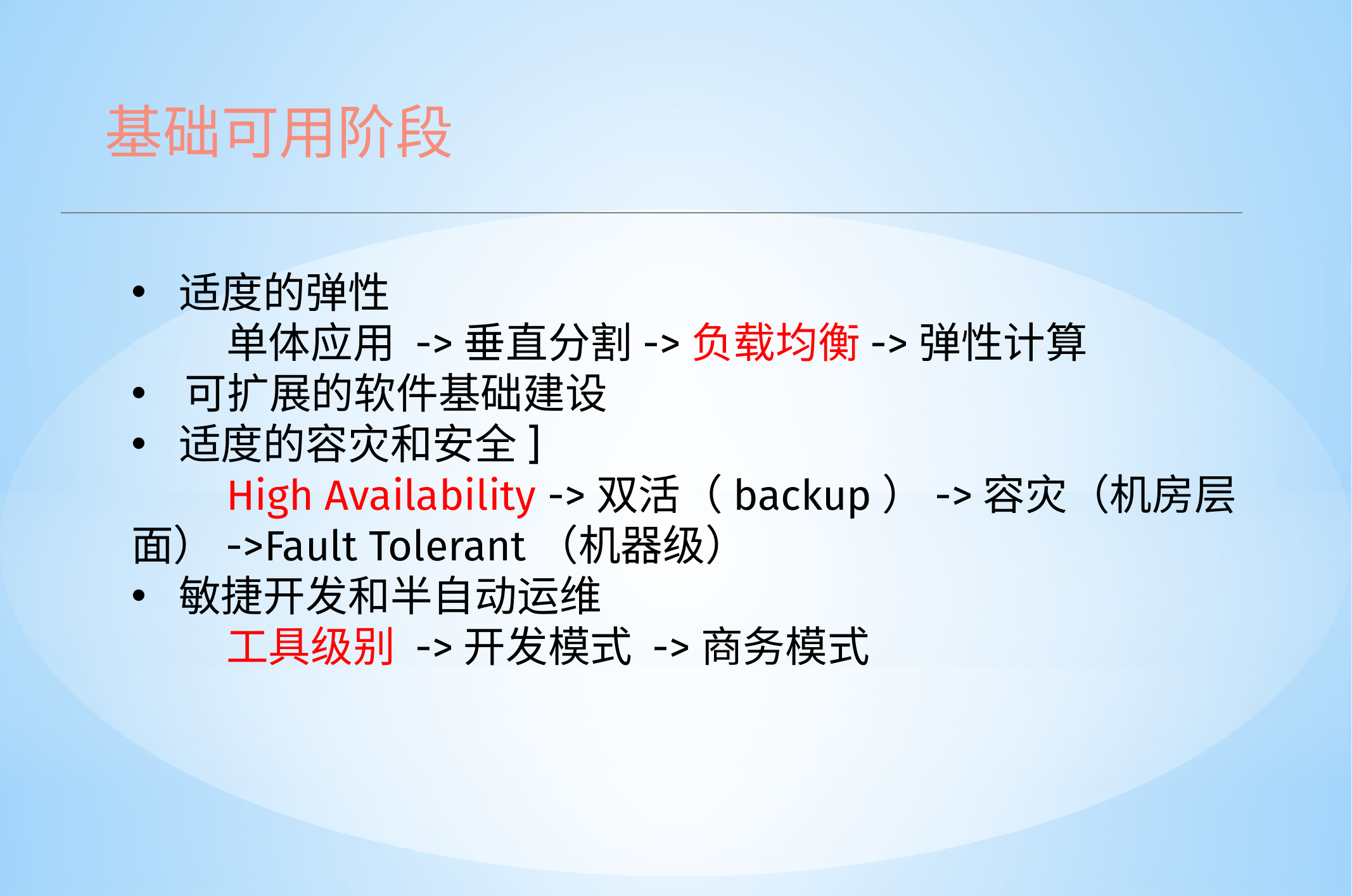

基础可用阶段
适度的弹性
	单体应用 ->垂直分割->负载均衡->弹性计算
可扩展的软件基础建设
适度的容灾和安全]
	High Availability ->双活（backup）->容灾（机房层面）->Fault Tolerant（机器级）
敏捷开发和半自动运维
 	工具级别 ->开发模式 ->商务模式